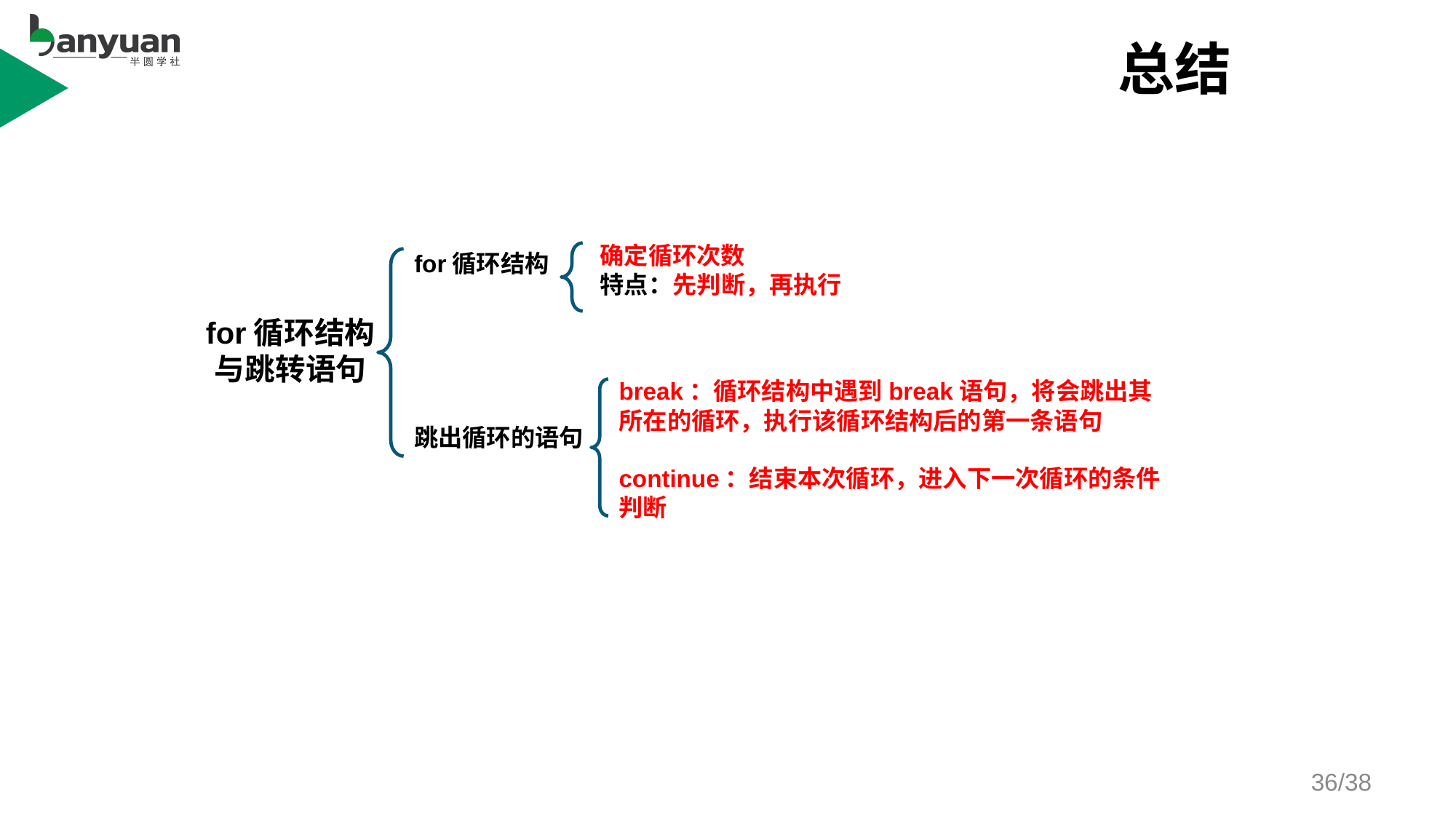

# 总结
确定循环次数
特点：先判断，再执行
for循环结构

跳出循环的语句

for循环结构
与跳转语句
break：循环结构中遇到break语句，将会跳出其所在的循环，执行该循环结构后的第一条语句

continue：结束本次循环，进入下一次循环的条件判断

36/38